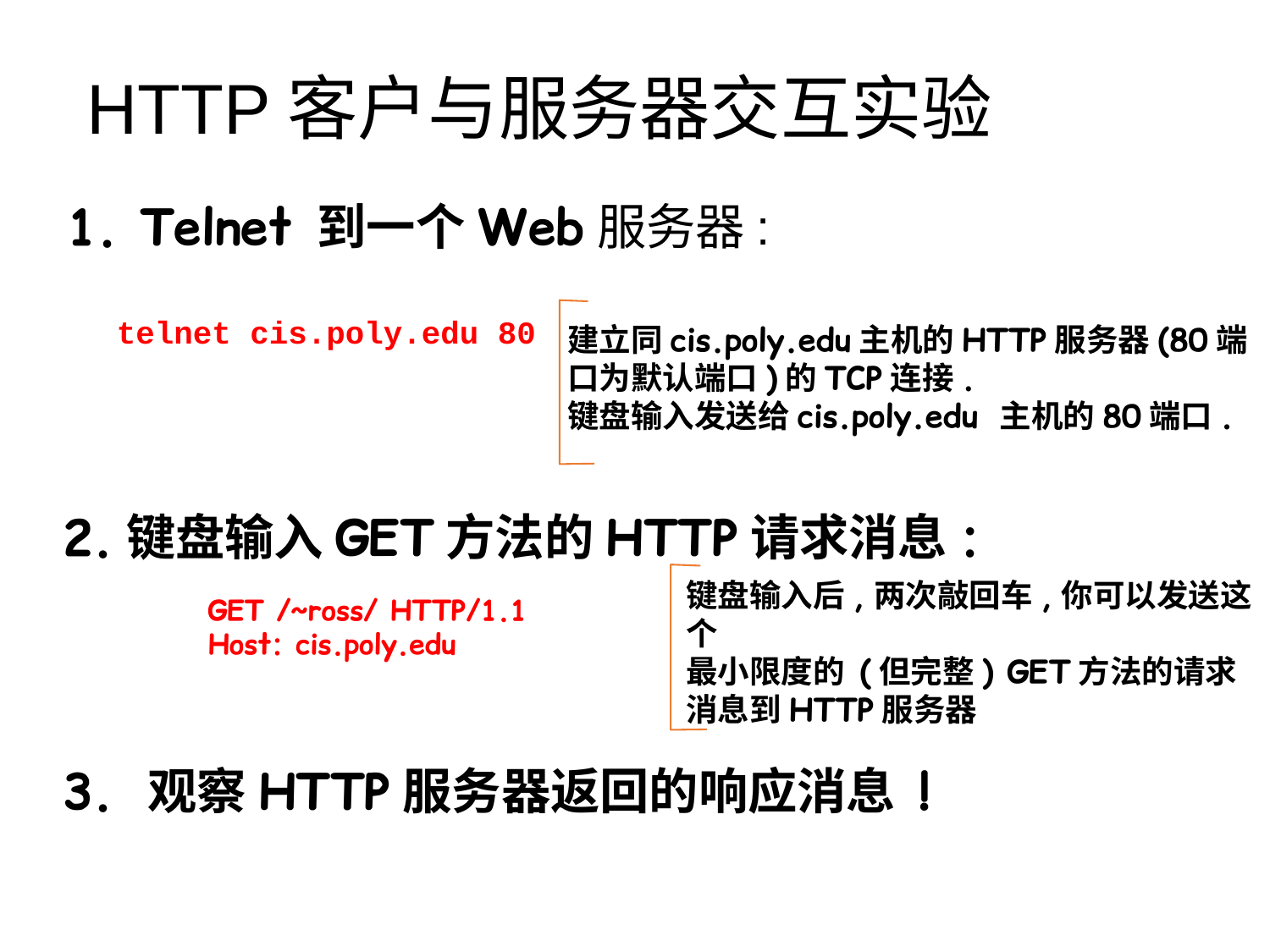

# HTTP客户与服务器交互实验
1. Telnet 到一个Web服务器:

telnet cis.poly.edu 80
建立同cis.poly.edu主机的HTTP服务器(80端口为默认端口)的TCP连接.
键盘输入发送给cis.poly.edu 主机的80端口.
2.键盘输入GET方法的HTTP请求消息:

键盘输入后,两次敲回车,你可以发送这个
最小限度的 (但完整) GET方法的请求消息到HTTP服务器
GET /~ross/ HTTP/1.1
Host: cis.poly.edu
3. 观察HTTP服务器返回的响应消息 !